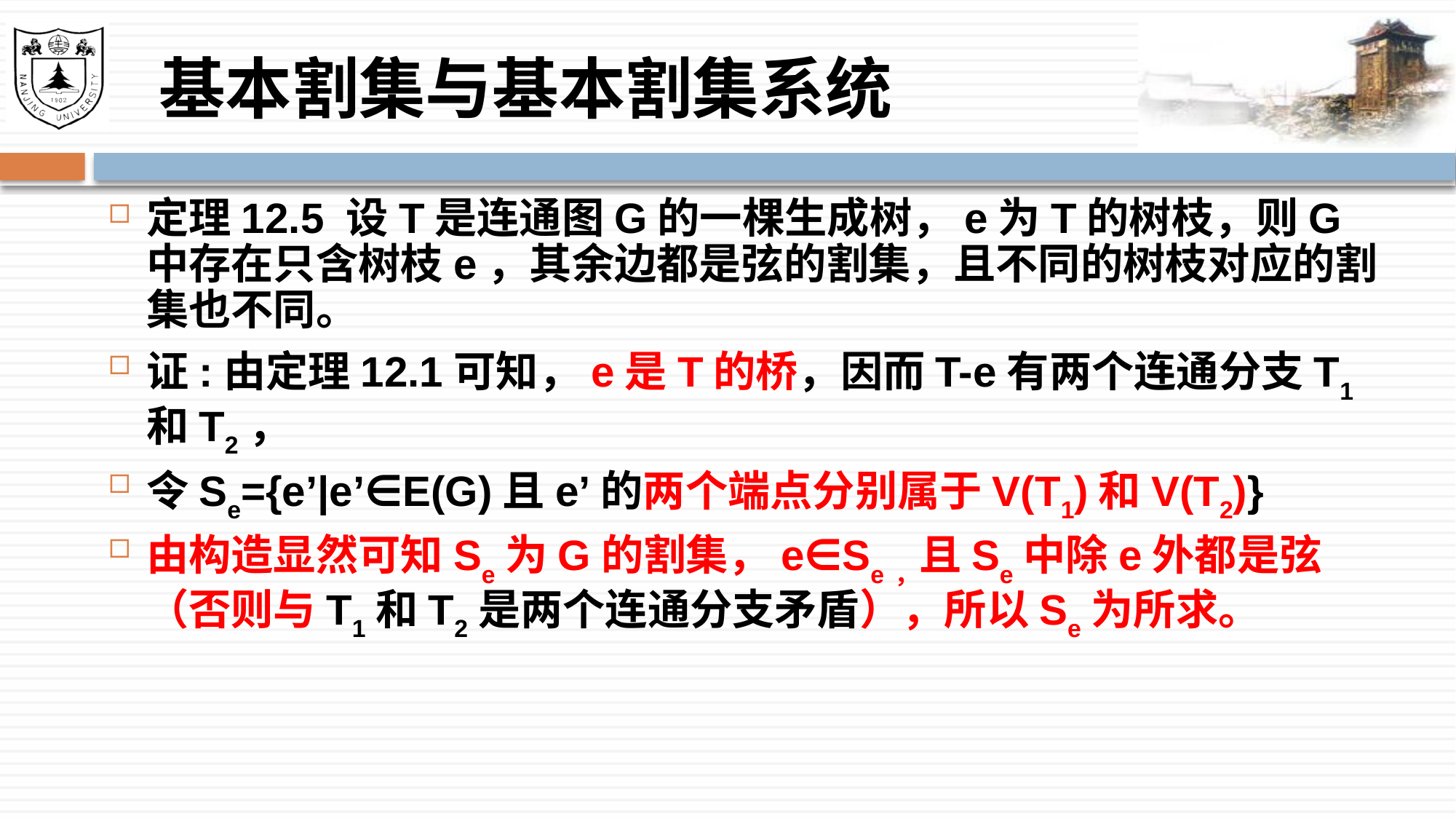

# 基本割集与基本割集系统
定理12.5 设T是连通图G的一棵生成树，e为T的树枝，则G中存在只含树枝e，其余边都是弦的割集，且不同的树枝对应的割集也不同。
证:由定理12.1可知，e是T的桥，因而T-e有两个连通分支T1和T2，
令Se={e’|e’∈E(G)且e’的两个端点分别属于V(T1)和V(T2)}
由构造显然可知Se为G的割集，e∈Se，且Se中除e外都是弦（否则与T1和T2是两个连通分支矛盾），所以Se为所求。